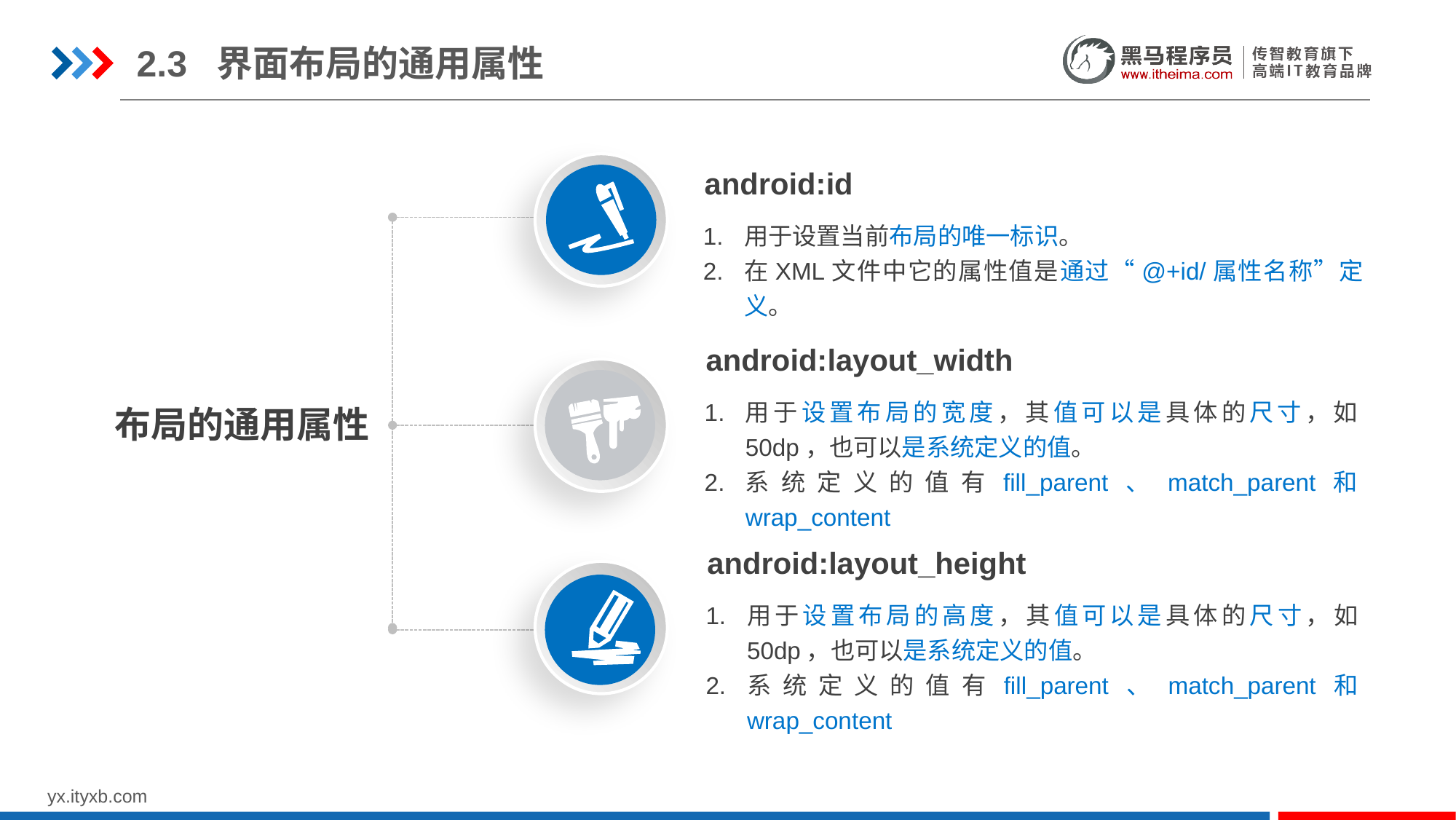

2.3  界面布局的通用属性

android:id

用于设置当前布局的唯一标识。
在XML文件中它的属性值是通过“@+id/属性名称”定义。
android:layout_width

用于设置布局的宽度，其值可以是具体的尺寸，如50dp，也可以是系统定义的值。
系统定义的值有fill_parent、match_parent和wrap_content
布局的通用属性

android:layout_height

用于设置布局的高度，其值可以是具体的尺寸，如50dp，也可以是系统定义的值。
系统定义的值有fill_parent、match_parent和wrap_content